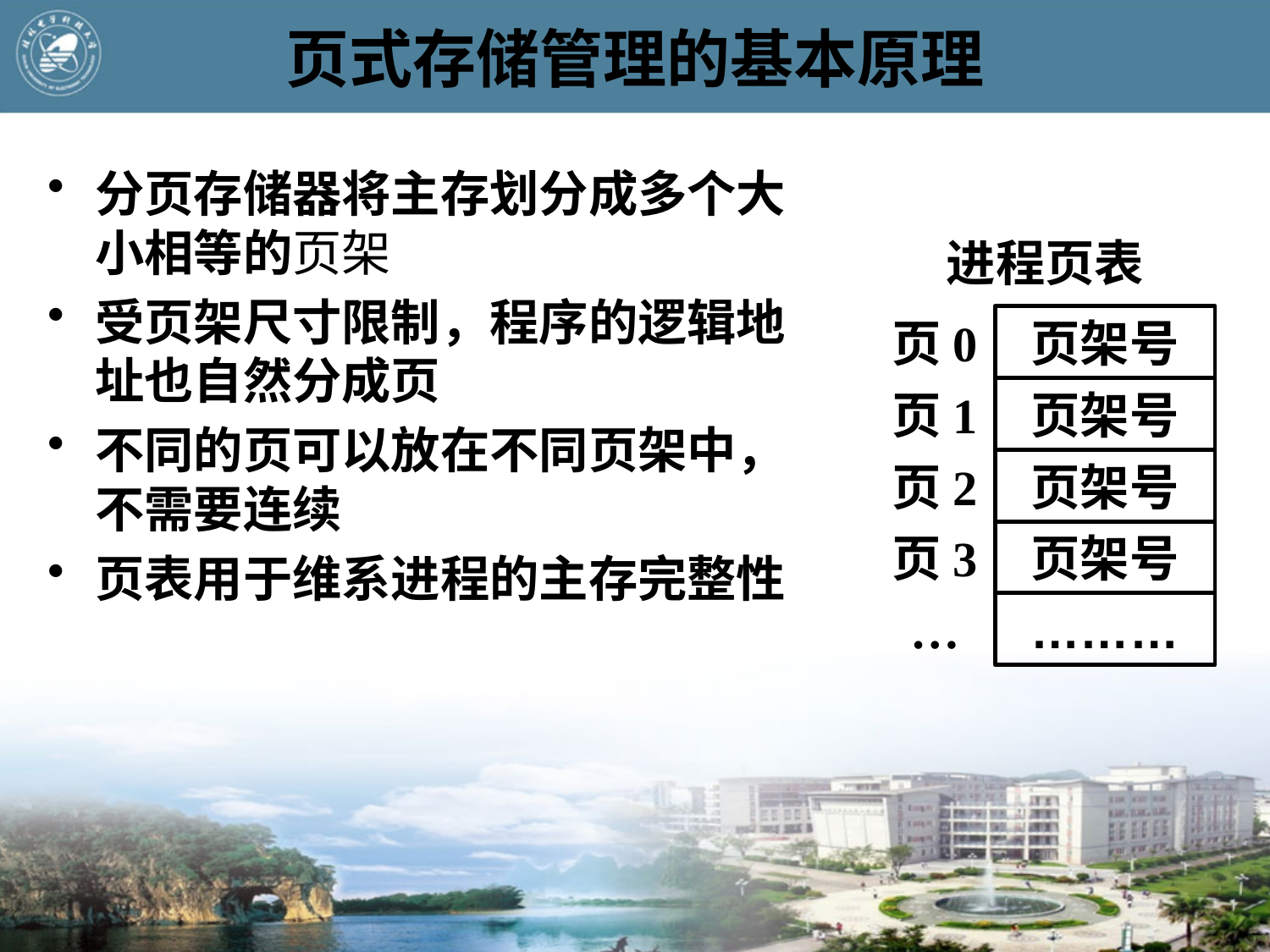

# 页式存储管理的基本原理
分页存储器将主存划分成多个大小相等的页架
受页架尺寸限制，程序的逻辑地址也自然分成页
不同的页可以放在不同页架中，不需要连续
页表用于维系进程的主存完整性
进程页表
页0
页架号
页1
页架号
页2
页架号
页3
页架号
…
………